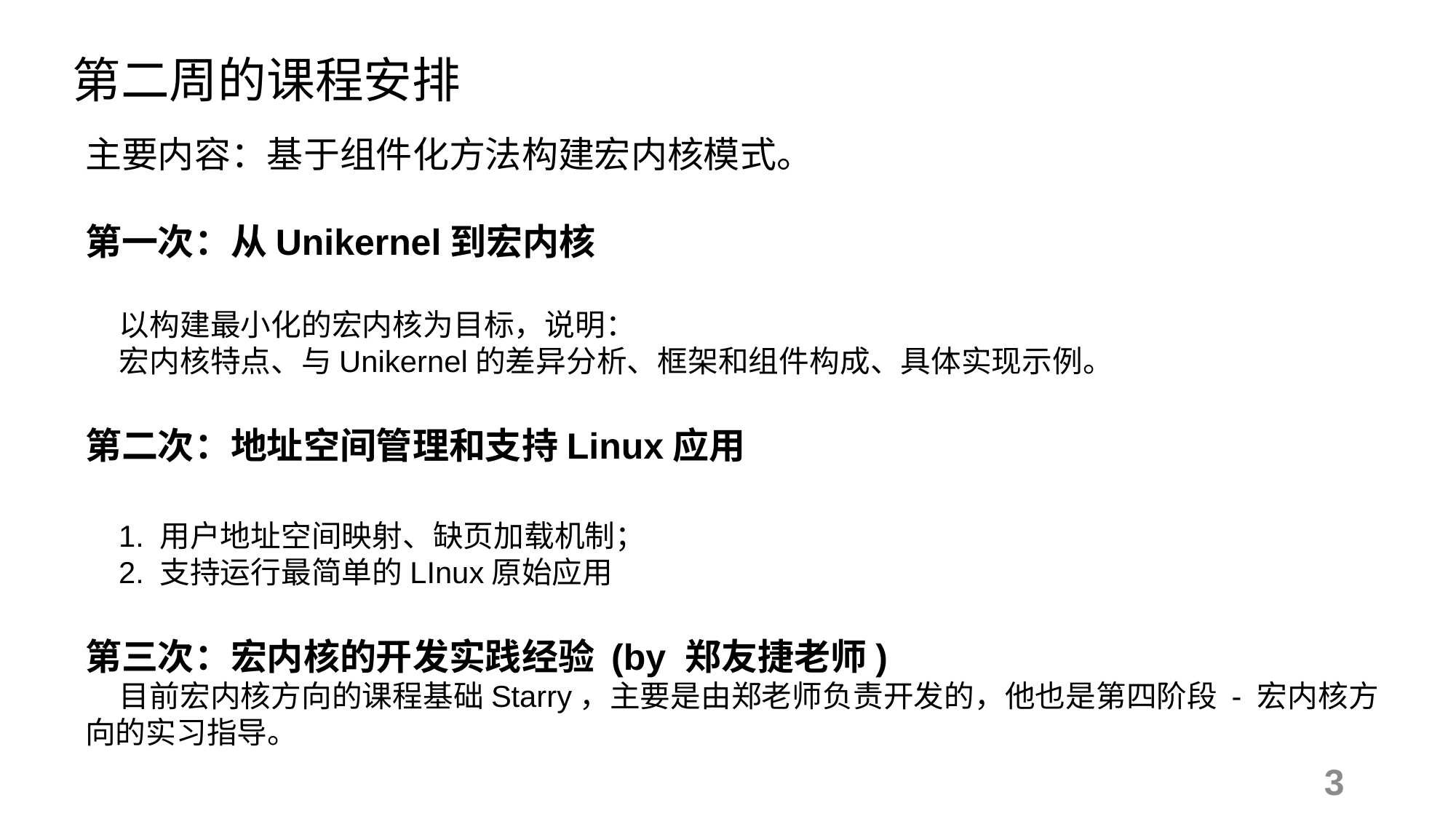

第二周的课程安排
主要内容：基于组件化方法构建宏内核模式。

第一次：从Unikernel到宏内核

    以构建最小化的宏内核为目标，说明：
    宏内核特点、与Unikernel的差异分析、框架和组件构成、具体实现示例。

第二次：地址空间管理和支持Linux应用

    1. 用户地址空间映射、缺页加载机制；
    2. 支持运行最简单的LInux原始应用

第三次：宏内核的开发实践经验 (by 郑友捷老师)
    目前宏内核方向的课程基础Starry，主要是由郑老师负责开发的，他也是第四阶段 - 宏内核方向的实习指导。
3